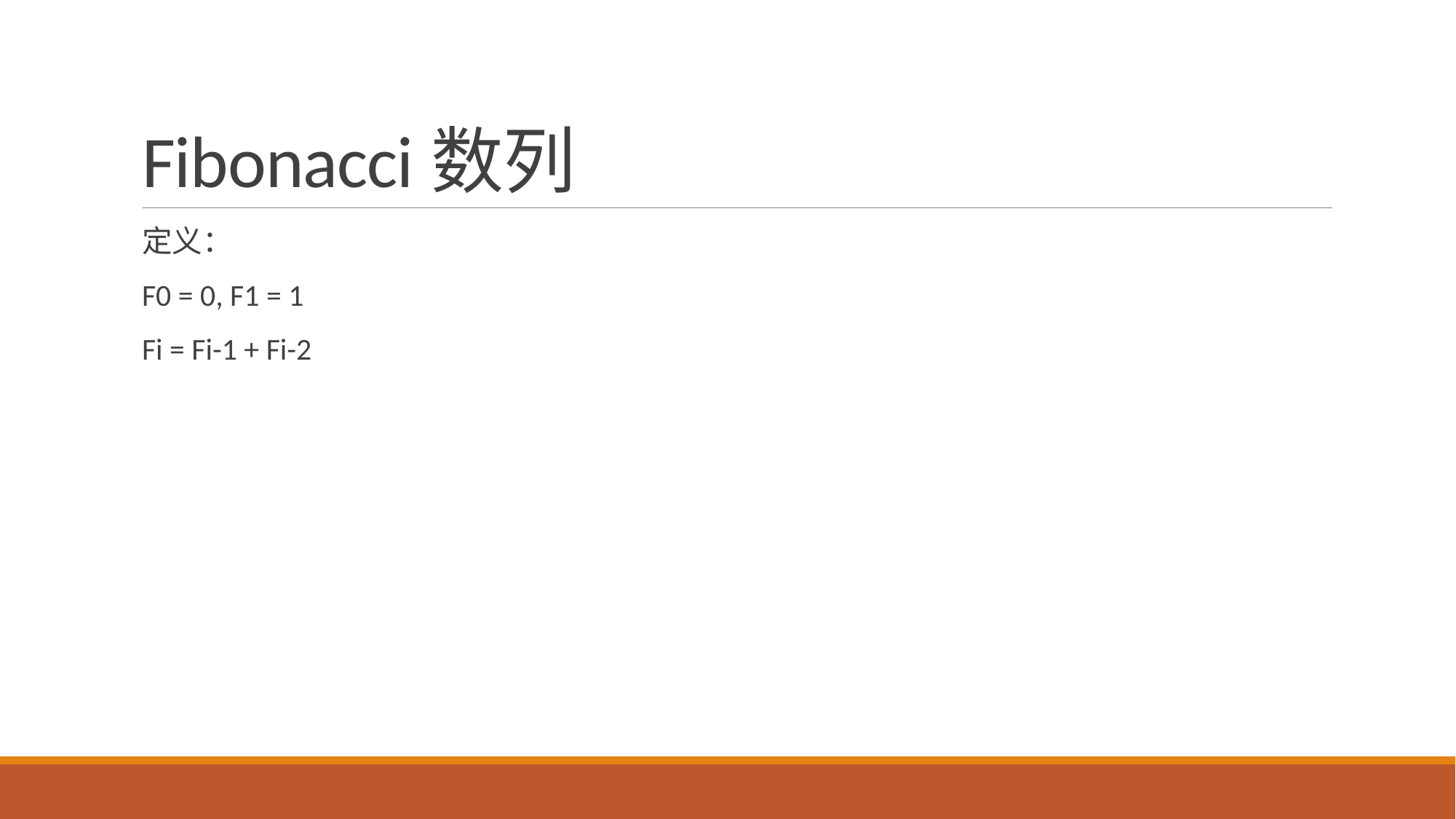

# Fibonacci数列
定义：
F0 = 0, F1 = 1
Fi = Fi-1 + Fi-2